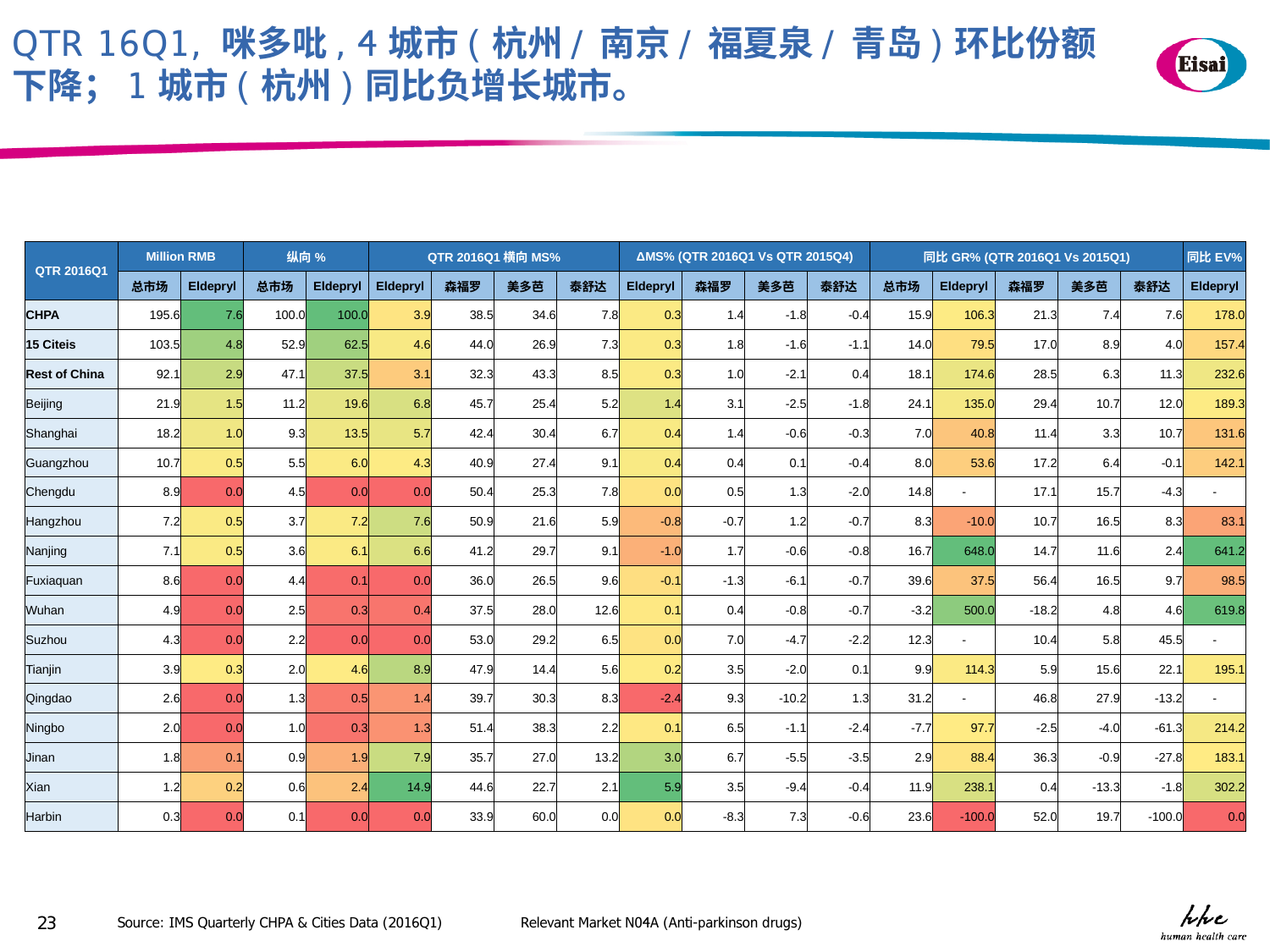

QTR 16Q1, 咪多吡, 4城市(杭州/南京/福夏泉/青岛)环比份额下降；1城市(杭州)同比负增长城市。
| QTR 2016Q1 | Million RMB |  | 纵向% |  | QTR 2016Q1横向MS% |  |  |  | ΔMS% (QTR 2016Q1 Vs QTR 2015Q4) |  |  |  | 同比GR% (QTR 2016Q1 Vs 2015Q1) |  |  |  |  | 同比EV% |
| --- | --- | --- | --- | --- | --- | --- | --- | --- | --- | --- | --- | --- | --- | --- | --- | --- | --- | --- |
|  | 总市场 | Eldepryl | 总市场 | Eldepryl | Eldepryl | 森福罗 | 美多芭 | 泰舒达 | Eldepryl | 森福罗 | 美多芭 | 泰舒达 | 总市场 | Eldepryl | 森福罗 | 美多芭 | 泰舒达 | Eldepryl |
| CHPA | 195.6 | 7.6 | 100.0 | 100.0 | 3.9 | 38.5 | 34.6 | 7.8 | 0.3 | 1.4 | -1.8 | -0.4 | 15.9 | 106.3 | 21.3 | 7.4 | 7.6 | 178.0 |
| 15 Citeis | 103.5 | 4.8 | 52.9 | 62.5 | 4.6 | 44.0 | 26.9 | 7.3 | 0.3 | 1.8 | -1.6 | -1.1 | 14.0 | 79.5 | 17.0 | 8.9 | 4.0 | 157.4 |
| Rest of China | 92.1 | 2.9 | 47.1 | 37.5 | 3.1 | 32.3 | 43.3 | 8.5 | 0.3 | 1.0 | -2.1 | 0.4 | 18.1 | 174.6 | 28.5 | 6.3 | 11.3 | 232.6 |
| Beijing | 21.9 | 1.5 | 11.2 | 19.6 | 6.8 | 45.7 | 25.4 | 5.2 | 1.4 | 3.1 | -2.5 | -1.8 | 24.1 | 135.0 | 29.4 | 10.7 | 12.0 | 189.3 |
| Shanghai | 18.2 | 1.0 | 9.3 | 13.5 | 5.7 | 42.4 | 30.4 | 6.7 | 0.4 | 1.4 | -0.6 | -0.3 | 7.0 | 40.8 | 11.4 | 3.3 | 10.7 | 131.6 |
| Guangzhou | 10.7 | 0.5 | 5.5 | 6.0 | 4.3 | 40.9 | 27.4 | 9.1 | 0.4 | 0.4 | 0.1 | -0.4 | 8.0 | 53.6 | 17.2 | 6.4 | -0.1 | 142.1 |
| Chengdu | 8.9 | 0.0 | 4.5 | 0.0 | 0.0 | 50.4 | 25.3 | 7.8 | 0.0 | 0.5 | 1.3 | -2.0 | 14.8 | - | 17.1 | 15.7 | -4.3 | - |
| Hangzhou | 7.2 | 0.5 | 3.7 | 7.2 | 7.6 | 50.9 | 21.6 | 5.9 | -0.8 | -0.7 | 1.2 | -0.7 | 8.3 | -10.0 | 10.7 | 16.5 | 8.3 | 83.1 |
| Nanjing | 7.1 | 0.5 | 3.6 | 6.1 | 6.6 | 41.2 | 29.7 | 9.1 | -1.0 | 1.7 | -0.6 | -0.8 | 16.7 | 648.0 | 14.7 | 11.6 | 2.4 | 641.2 |
| Fuxiaquan | 8.6 | 0.0 | 4.4 | 0.1 | 0.0 | 36.0 | 26.5 | 9.6 | -0.1 | -1.3 | -6.1 | -0.7 | 39.6 | 37.5 | 56.4 | 16.5 | 9.7 | 98.5 |
| Wuhan | 4.9 | 0.0 | 2.5 | 0.3 | 0.4 | 37.5 | 28.0 | 12.6 | 0.1 | 0.4 | -0.8 | -0.7 | -3.2 | 500.0 | -18.2 | 4.8 | 4.6 | 619.8 |
| Suzhou | 4.3 | 0.0 | 2.2 | 0.0 | 0.0 | 53.0 | 29.2 | 6.5 | 0.0 | 7.0 | -4.7 | -2.2 | 12.3 | - | 10.4 | 5.8 | 45.5 | - |
| Tianjin | 3.9 | 0.3 | 2.0 | 4.6 | 8.9 | 47.9 | 14.4 | 5.6 | 0.2 | 3.5 | -2.0 | 0.1 | 9.9 | 114.3 | 5.9 | 15.6 | 22.1 | 195.1 |
| Qingdao | 2.6 | 0.0 | 1.3 | 0.5 | 1.4 | 39.7 | 30.3 | 8.3 | -2.4 | 9.3 | -10.2 | 1.3 | 31.2 | - | 46.8 | 27.9 | -13.2 | - |
| Ningbo | 2.0 | 0.0 | 1.0 | 0.3 | 1.3 | 51.4 | 38.3 | 2.2 | 0.1 | 6.5 | -1.1 | -2.4 | -7.7 | 97.7 | -2.5 | -4.0 | -61.3 | 214.2 |
| Jinan | 1.8 | 0.1 | 0.9 | 1.9 | 7.9 | 35.7 | 27.0 | 13.2 | 3.0 | 6.7 | -5.5 | -3.5 | 2.9 | 88.4 | 36.3 | -0.9 | -27.8 | 183.1 |
| Xian | 1.2 | 0.2 | 0.6 | 2.4 | 14.9 | 44.6 | 22.7 | 2.1 | 5.9 | 3.5 | -9.4 | -0.4 | 11.9 | 238.1 | 0.4 | -13.3 | -1.8 | 302.2 |
| Harbin | 0.3 | 0.0 | 0.1 | 0.0 | 0.0 | 33.9 | 60.0 | 0.0 | 0.0 | -8.3 | 7.3 | -0.6 | 23.6 | -100.0 | 52.0 | 19.7 | -100.0 | 0.0 |
Source: IMS Quarterly CHPA & Cities Data (2016Q1)
 Relevant Market N04A (Anti-parkinson drugs)
23